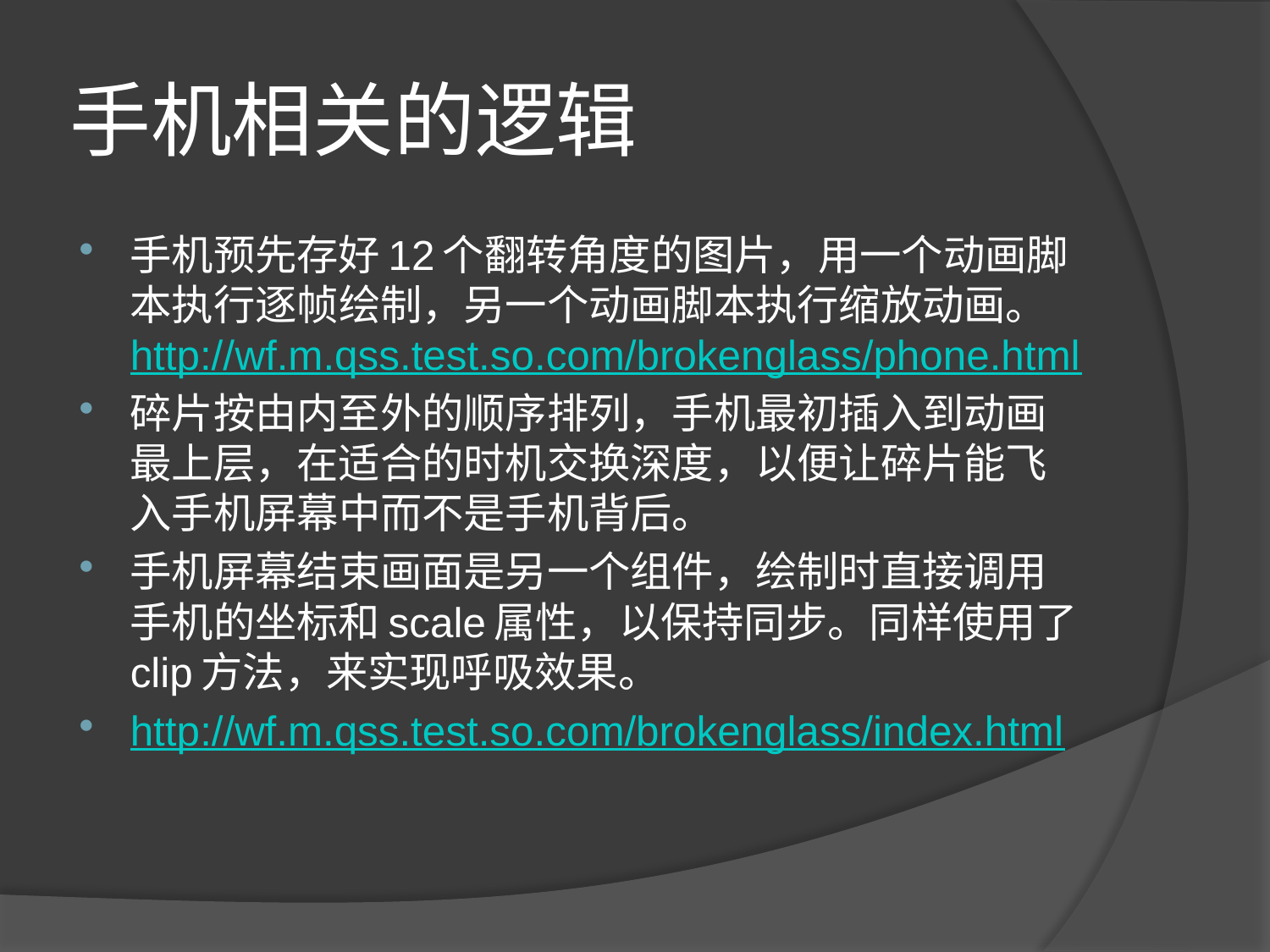

# 手机相关的逻辑
手机预先存好12个翻转角度的图片，用一个动画脚本执行逐帧绘制，另一个动画脚本执行缩放动画。
http://wf.m.qss.test.so.com/brokenglass/phone.html
碎片按由内至外的顺序排列，手机最初插入到动画最上层，在适合的时机交换深度，以便让碎片能飞入手机屏幕中而不是手机背后。
手机屏幕结束画面是另一个组件，绘制时直接调用手机的坐标和scale属性，以保持同步。同样使用了clip方法，来实现呼吸效果。
http://wf.m.qss.test.so.com/brokenglass/index.html